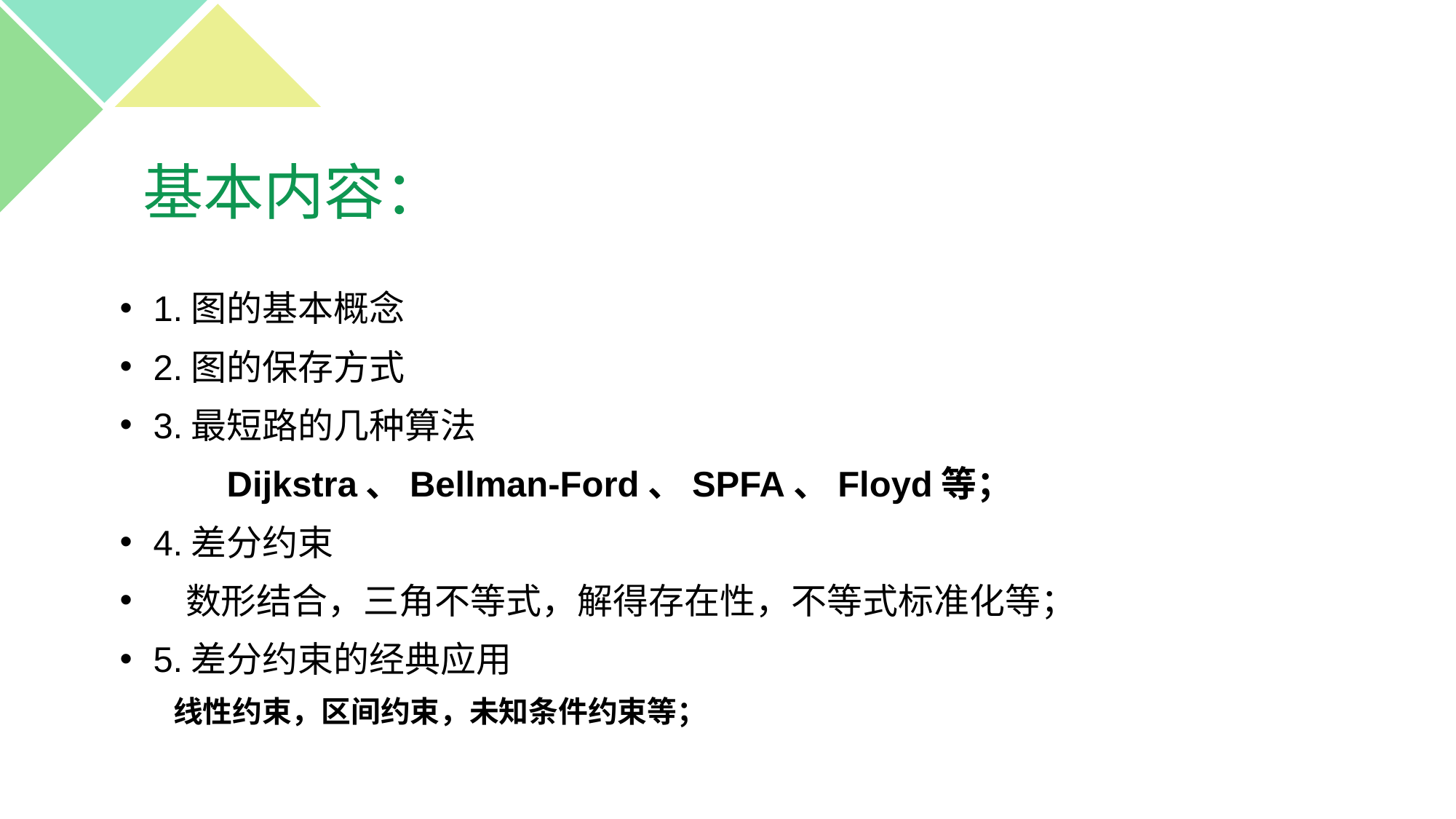

# 基本内容：
1.图的基本概念
2.图的保存方式
3.最短路的几种算法
  	Dijkstra、Bellman-Ford、SPFA、Floyd等；
4.差分约束
   数形结合，三角不等式，解得存在性，不等式标准化等；
5.差分约束的经典应用
线性约束，区间约束，未知条件约束等；